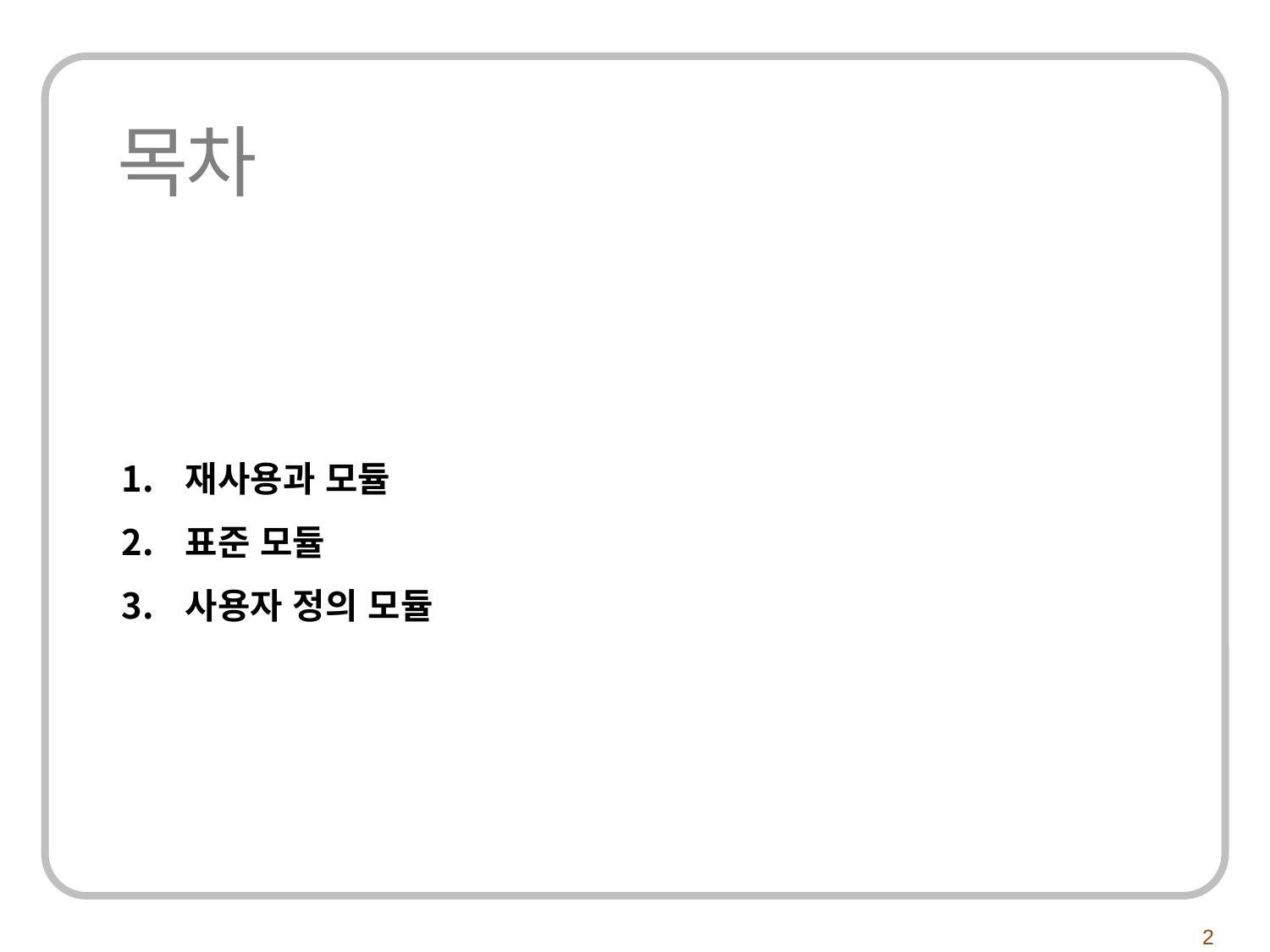

재사용과 모듈
표준 모듈
사용자 정의 모듈